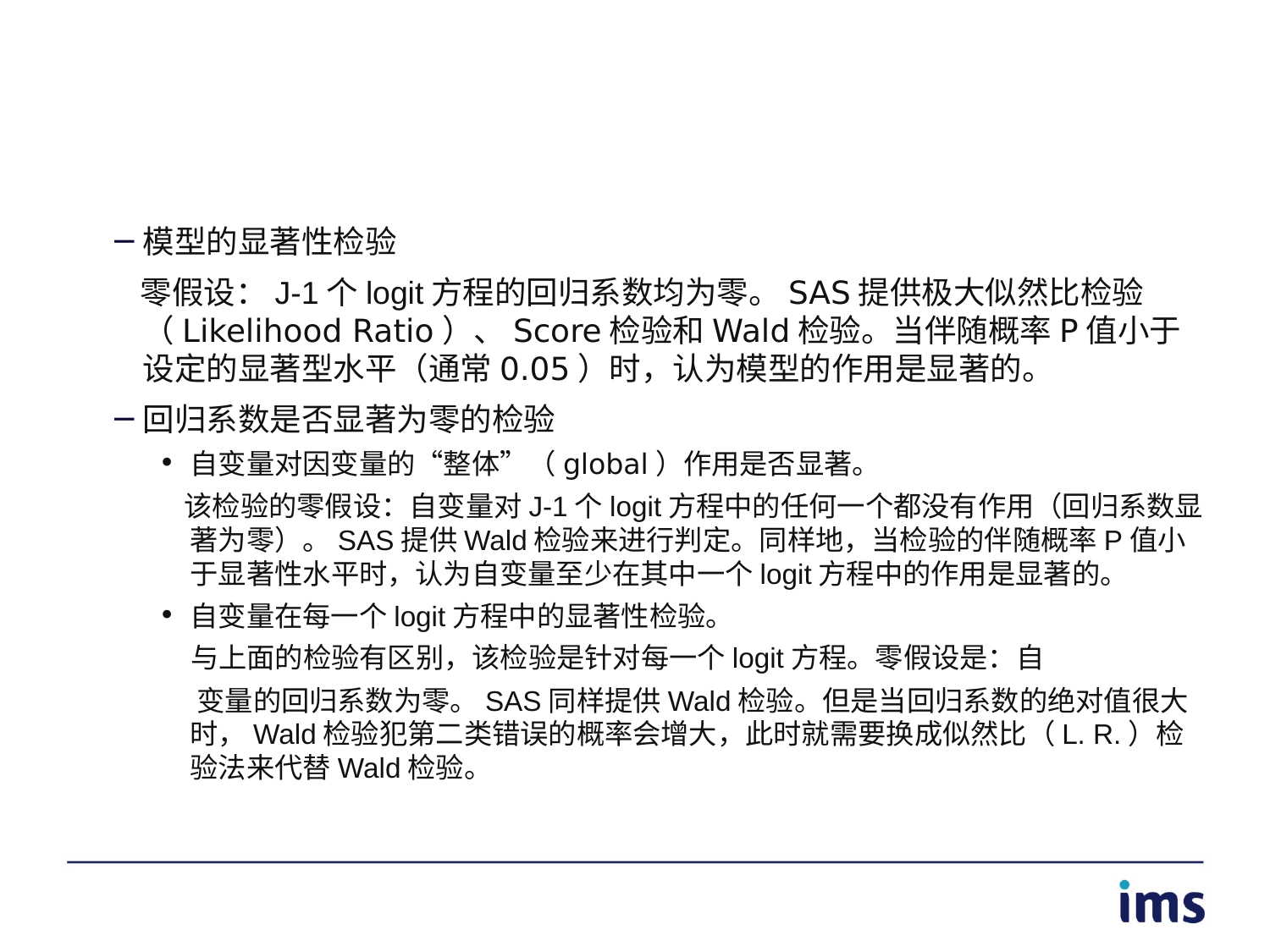

#
模型的显著性检验
   零假设：J-1个logit方程的回归系数均为零。SAS提供极大似然比检验（Likelihood Ratio）、Score检验和Wald检验。当伴随概率P值小于设定的显著型水平（通常0.05）时，认为模型的作用是显著的。
回归系数是否显著为零的检验
自变量对因变量的“整体”（global）作用是否显著。
   该检验的零假设：自变量对J-1个logit方程中的任何一个都没有作用（回归系数显著为零）。SAS提供Wald检验来进行判定。同样地，当检验的伴随概率P值小于显著性水平时，认为自变量至少在其中一个logit方程中的作用是显著的。
自变量在每一个logit方程中的显著性检验。
    与上面的检验有区别，该检验是针对每一个logit方程。零假设是：自
     变量的回归系数为零。SAS同样提供Wald检验。但是当回归系数的绝对值很大时，Wald检验犯第二类错误的概率会增大，此时就需要换成似然比（L. R.）检验法来代替Wald检验。